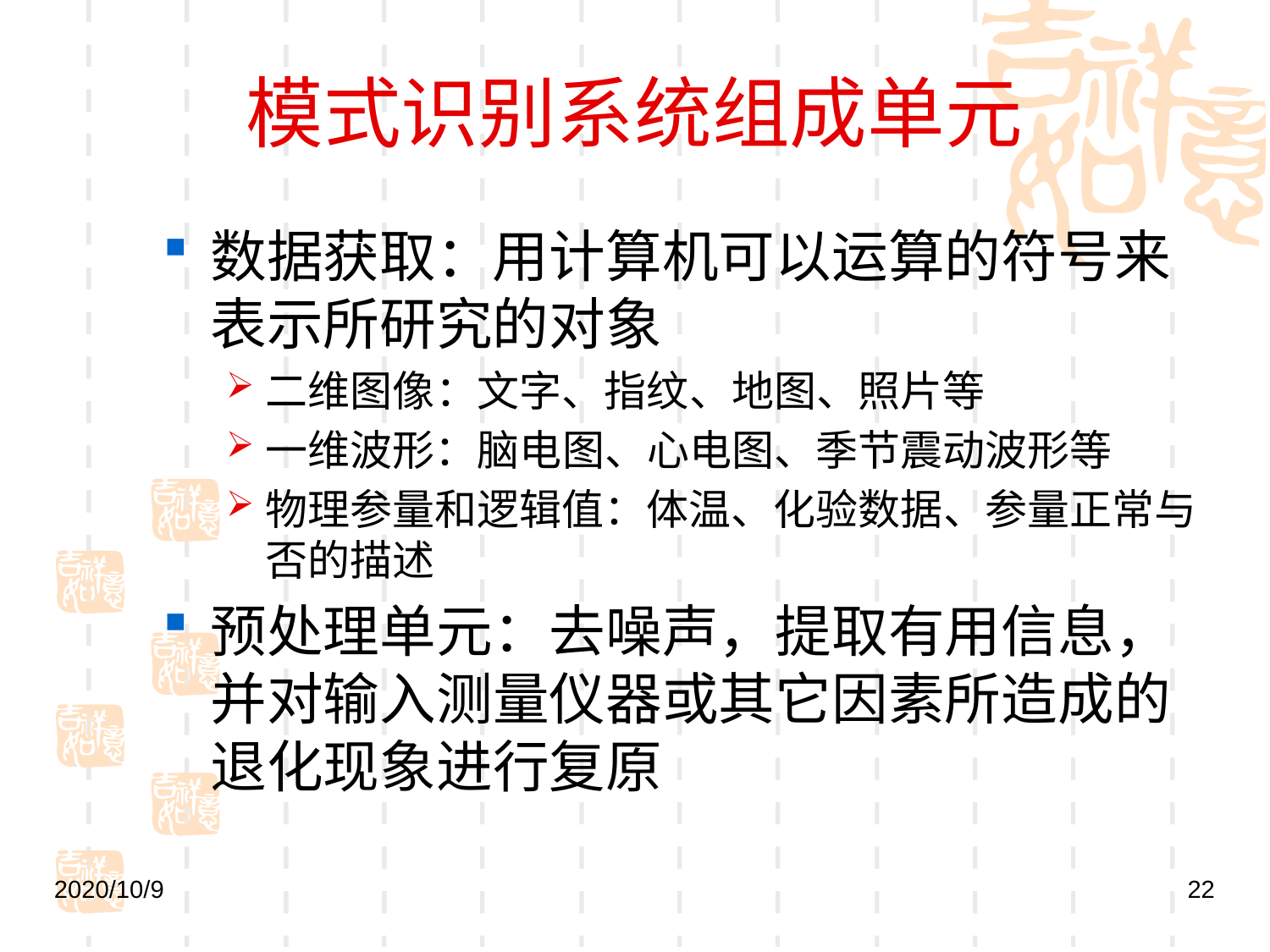

# 模式识别系统组成单元
数据获取：用计算机可以运算的符号来表示所研究的对象
二维图像：文字、指纹、地图、照片等
一维波形：脑电图、心电图、季节震动波形等
物理参量和逻辑值：体温、化验数据、参量正常与否的描述
预处理单元：去噪声，提取有用信息，并对输入测量仪器或其它因素所造成的退化现象进行复原
2020/10/9
22